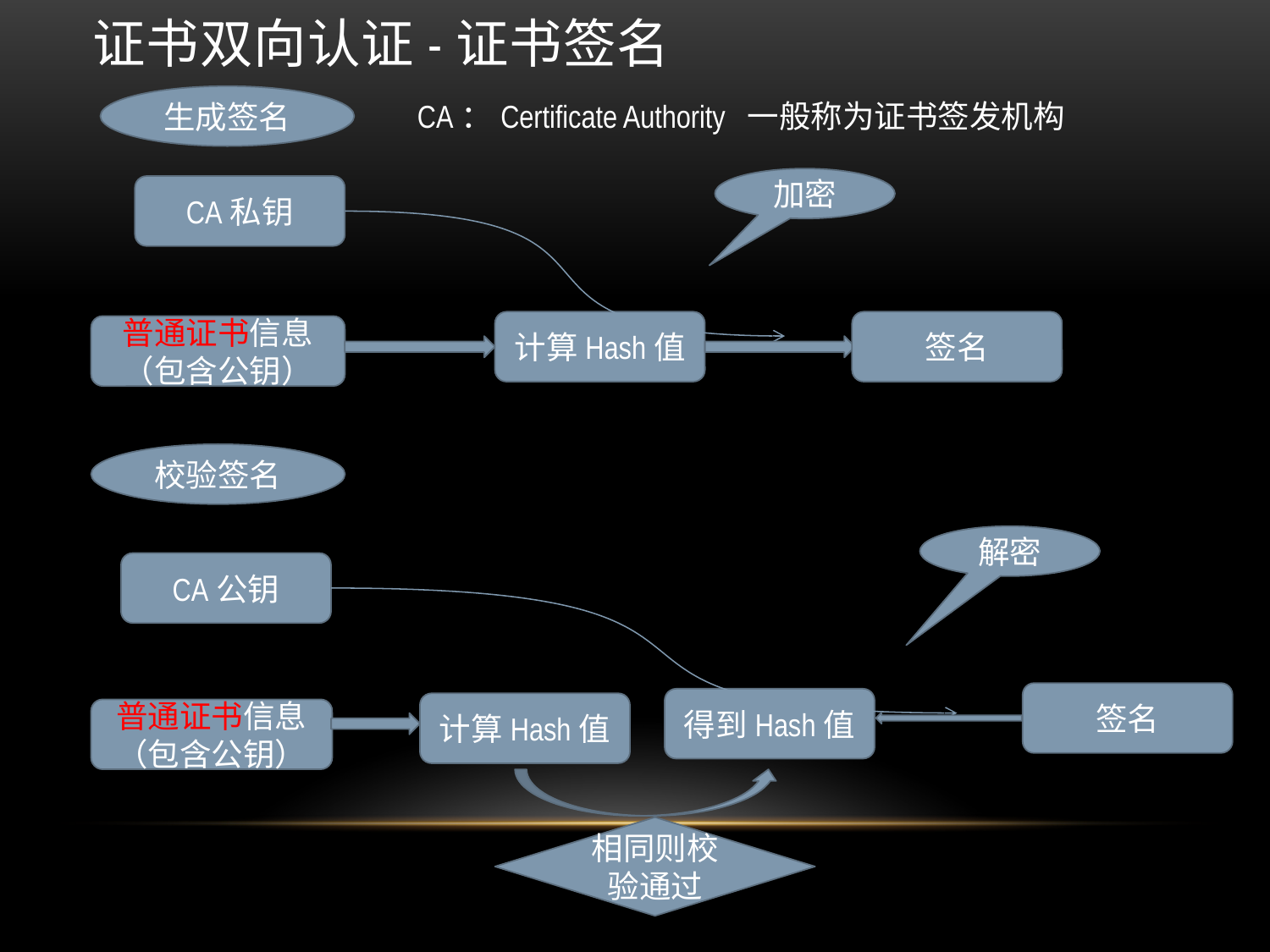

# 证书双向认证-证书签名
生成签名
CA：Certificate Authority  一般称为证书签发机构
加密
CA私钥
计算Hash值
签名
普通证书信息（包含公钥）

校验签名
解密
CA公钥
签名
得到Hash值
计算Hash值
普通证书信息（包含公钥）

相同则校验通过